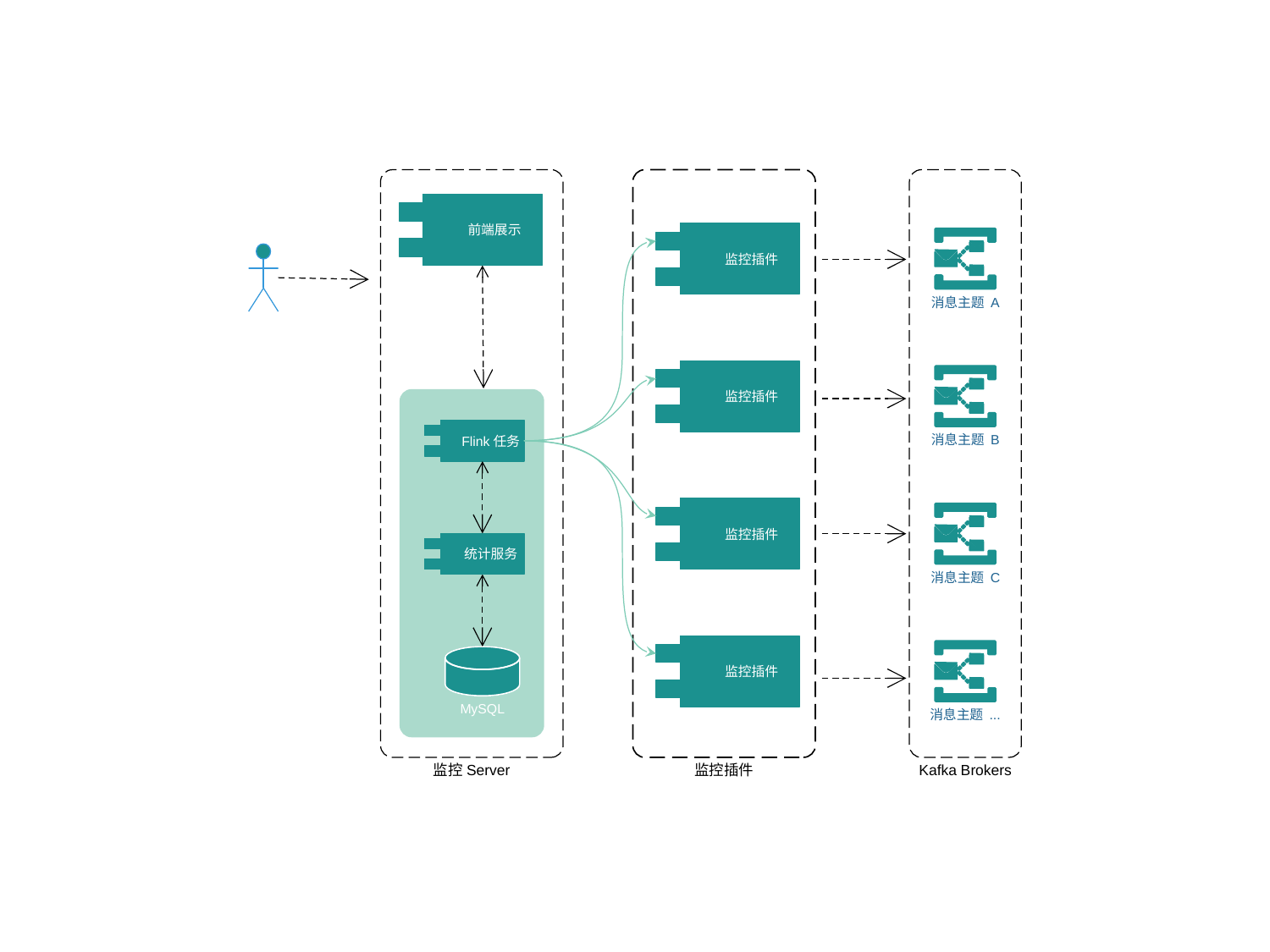

监控Server
监控插件
Kafka Brokers

前端展示

监控插件

消息主题 A

监控插件

消息主题 B

Flink任务

监控插件

消息主题 C

统计服务

监控插件

消息主题 ...

MySQL